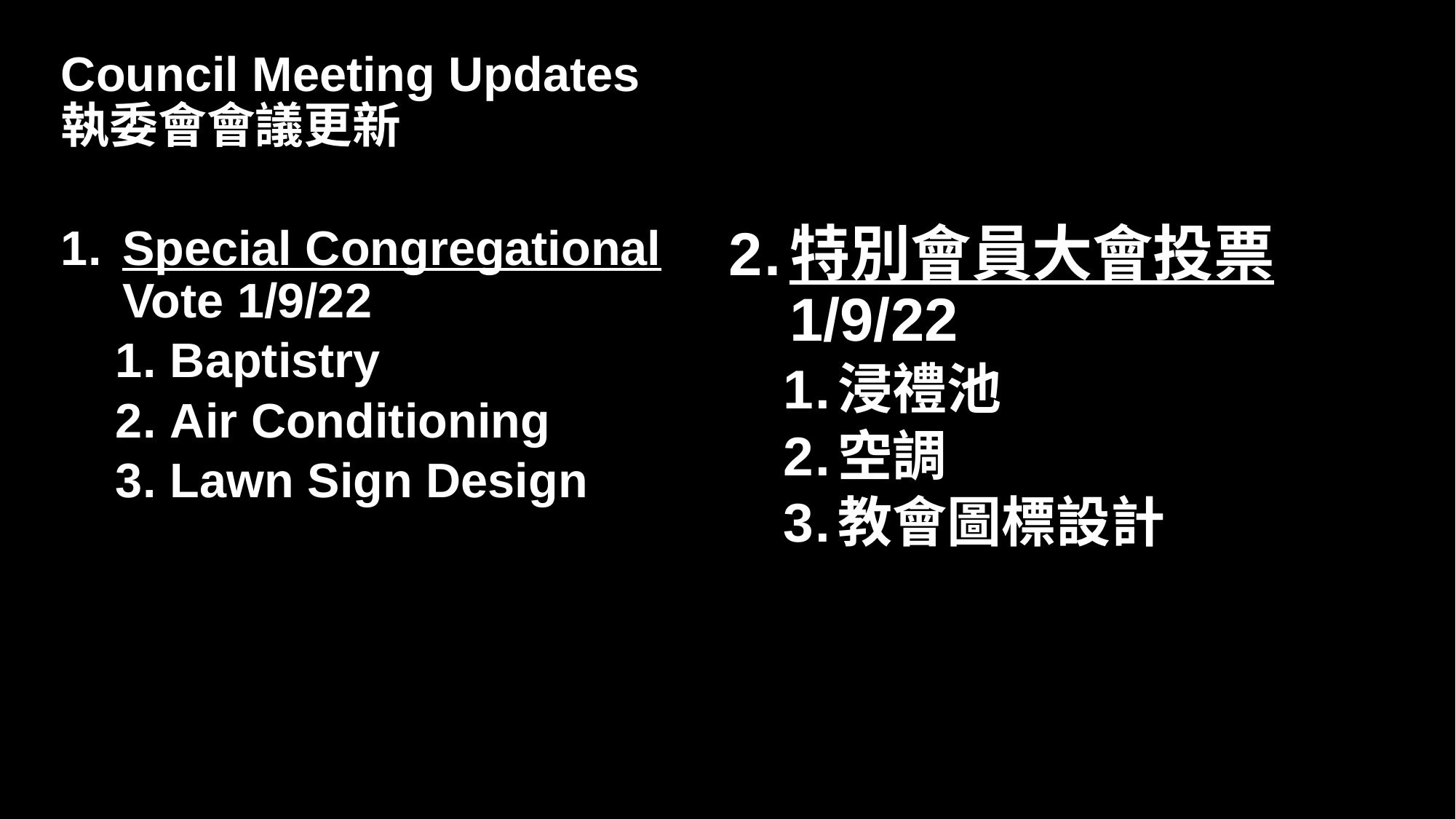

# Council Meeting Updates 執委會會議更新
Special Congregational Vote 1/9/22
Baptistry
Air Conditioning
Lawn Sign Design

特別會員大會投票 1/9/22
浸禮池
空調
教會圖標設計